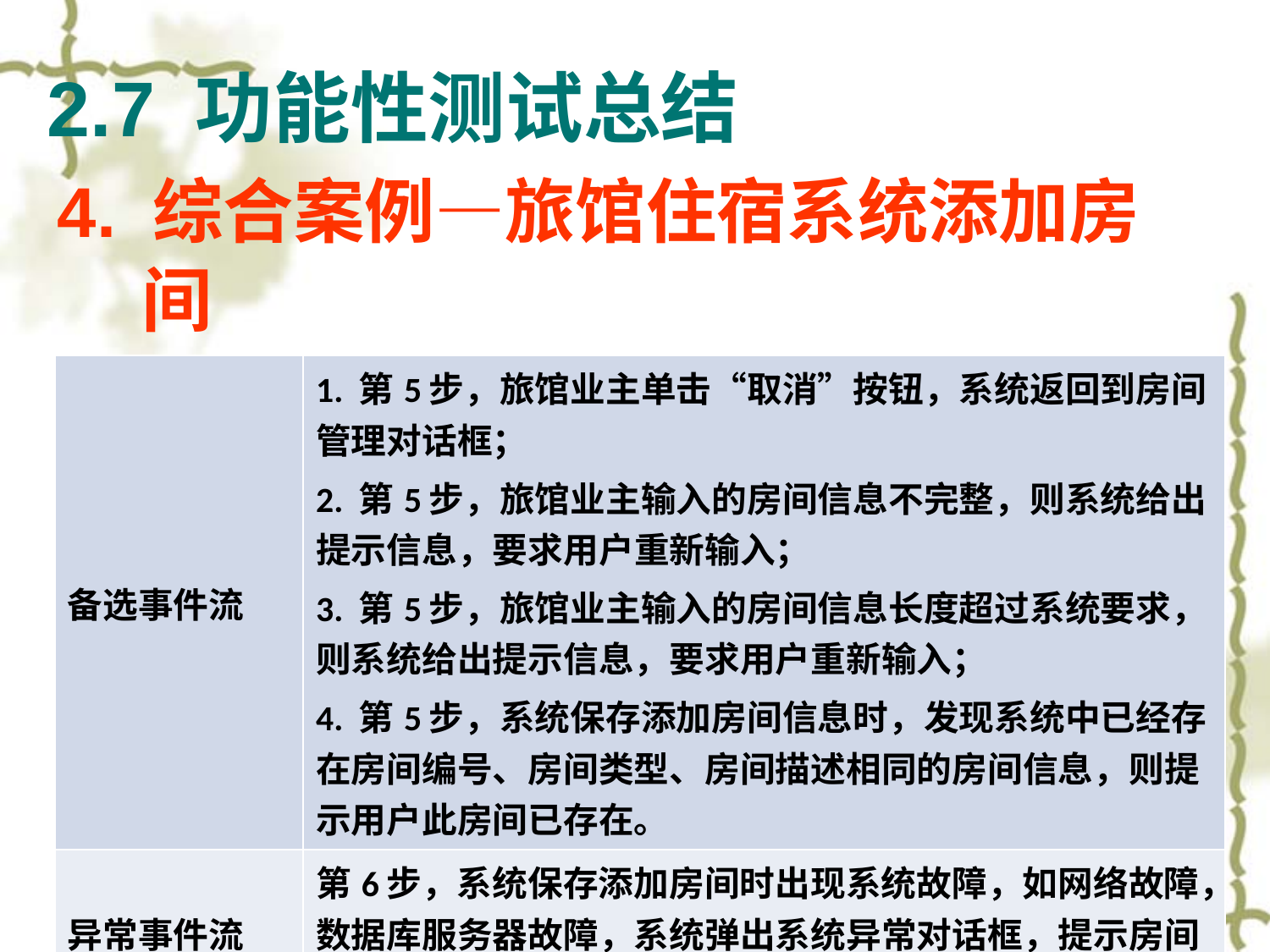

# 2.7 功能性测试总结
4. 综合案例—旅馆住宿系统添加房间
(1) 整体分析生成简易用例
| 备选事件流 | 1. 第5步，旅馆业主单击“取消”按钮，系统返回到房间管理对话框； 2. 第5步，旅馆业主输入的房间信息不完整，则系统给出提示信息，要求用户重新输入； 3. 第5步，旅馆业主输入的房间信息长度超过系统要求，则系统给出提示信息，要求用户重新输入； 4. 第5步，系统保存添加房间信息时，发现系统中已经存在房间编号、房间类型、房间描述相同的房间信息，则提示用户此房间已存在。 |
| --- | --- |
| 异常事件流 | 第6步，系统保存添加房间时出现系统故障，如网络故障，数据库服务器故障，系统弹出系统异常对话框，提示房间信息保存失败 |